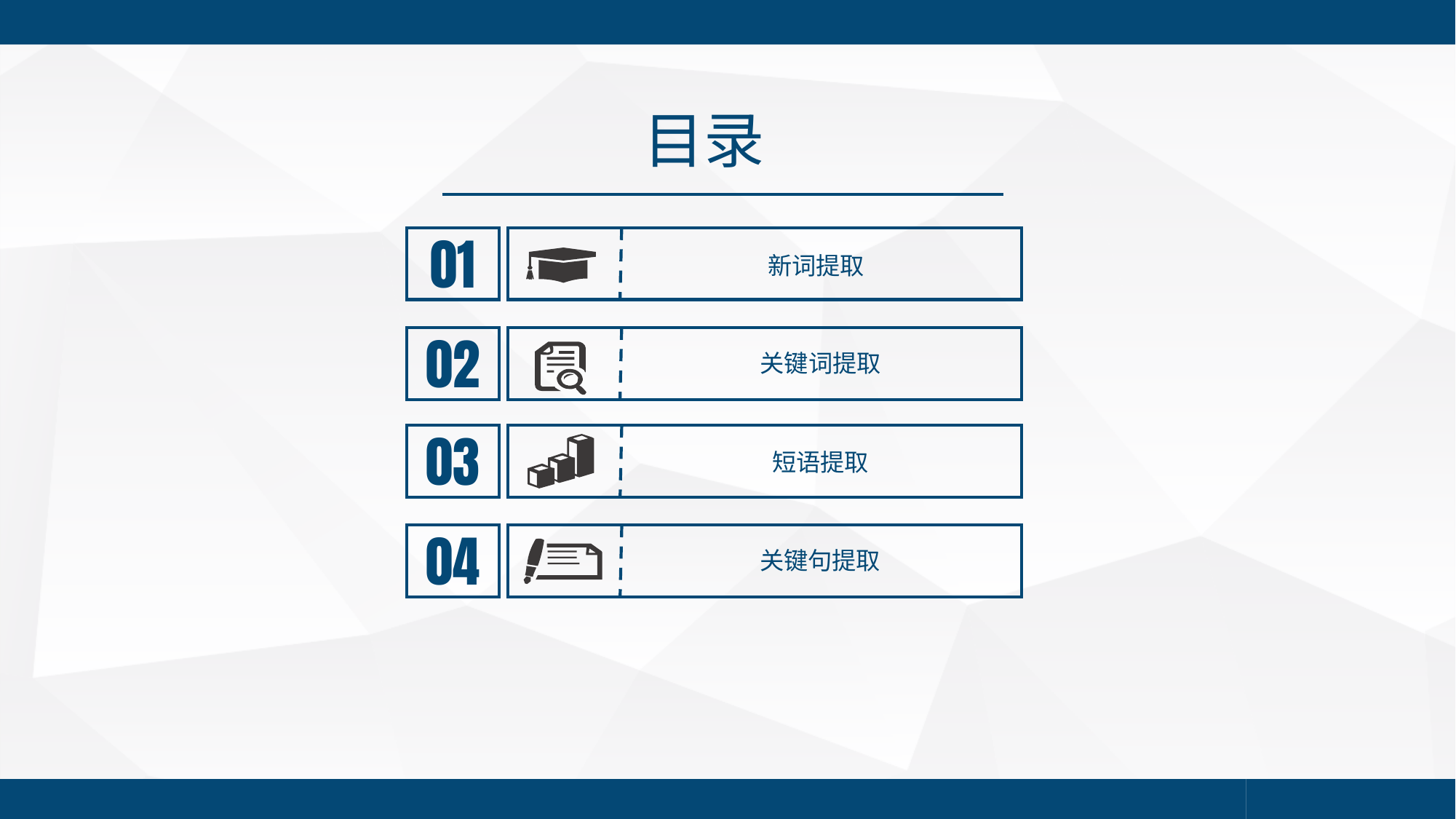

目录

01

新词提取

02

关键词提取

03

短语提取

04

关键句提取